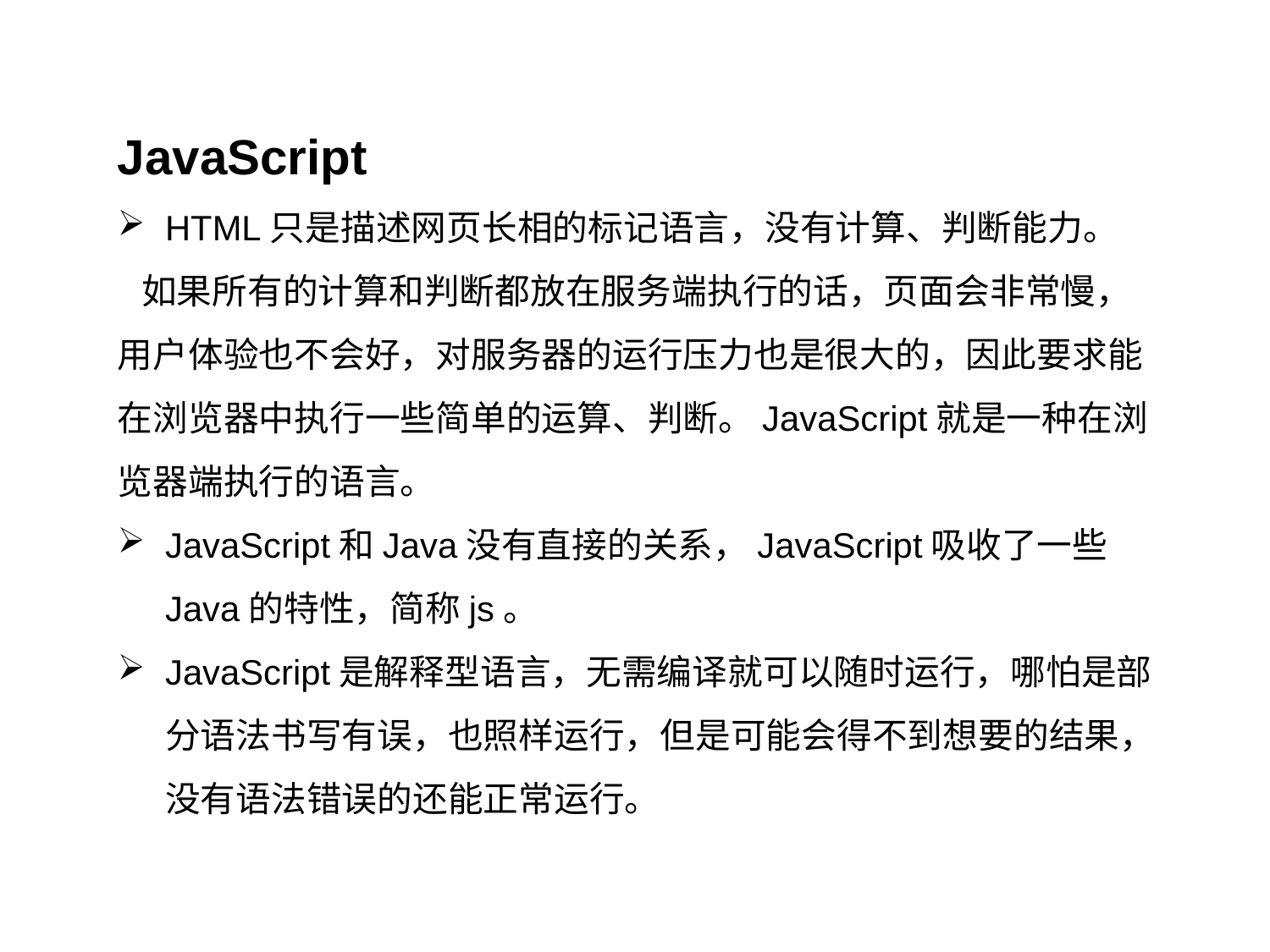

JavaScript
HTML只是描述网页长相的标记语言，没有计算、判断能力。
  如果所有的计算和判断都放在服务端执行的话，页面会非常慢，用户体验也不会好，对服务器的运行压力也是很大的，因此要求能在浏览器中执行一些简单的运算、判断。JavaScript就是一种在浏览器端执行的语言。
JavaScript和Java没有直接的关系，JavaScript吸收了一些Java的特性，简称js。
JavaScript是解释型语言，无需编译就可以随时运行，哪怕是部分语法书写有误，也照样运行，但是可能会得不到想要的结果，没有语法错误的还能正常运行。